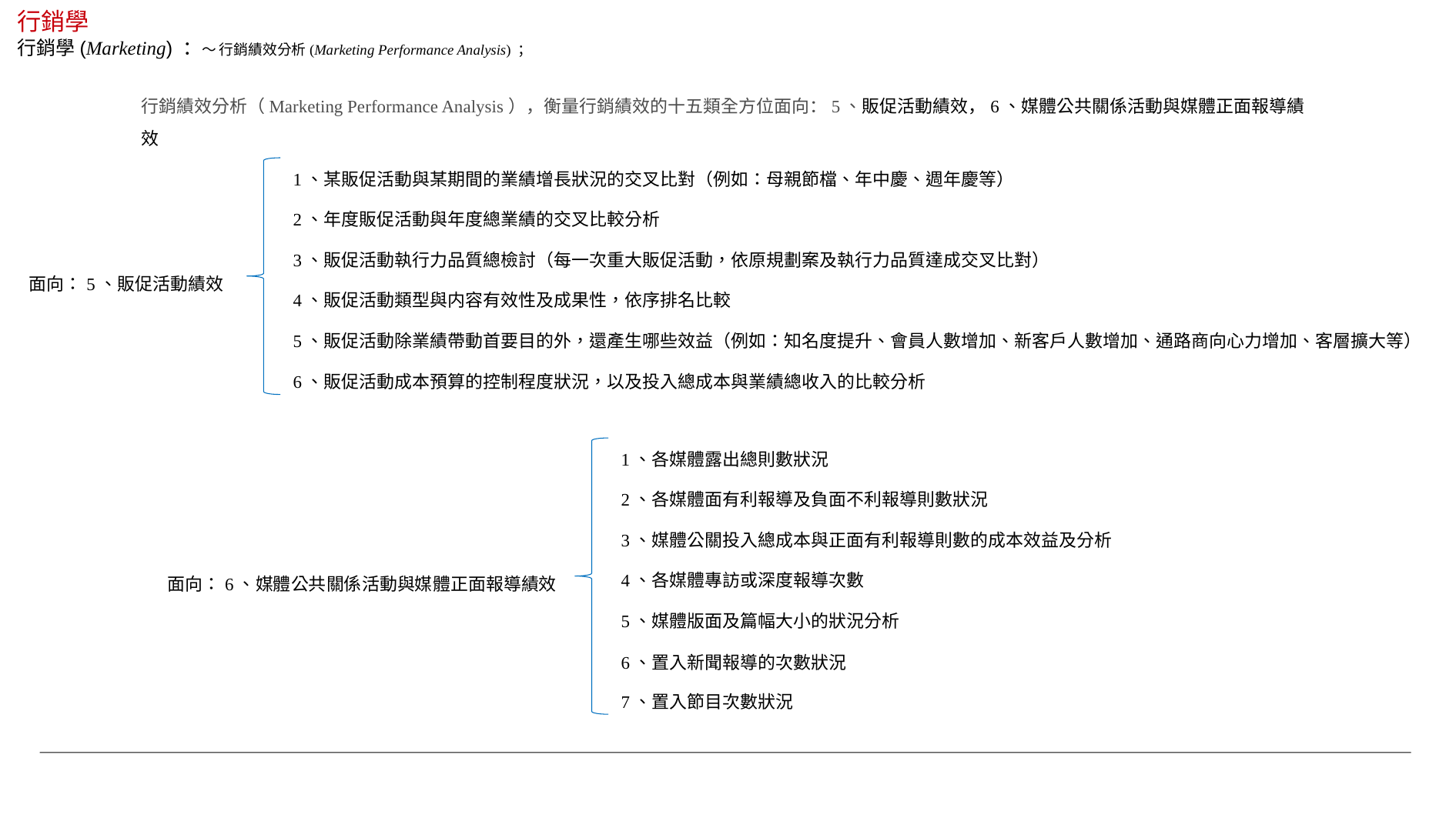

行銷學
行銷學(Marketing) ：～ 行銷績效分析(Marketing Performance Analysis) ；
行銷績效分析（Marketing Performance Analysis），衡量行銷績效的十五類全方位面向：5、販促活動績效，6、媒體公共關係活動與媒體正面報導績效
1、某販促活動與某期間的業績增長狀況的交叉比對（例如：母親節檔、年中慶、週年慶等）

2、年度販促活動與年度總業績的交叉比較分析
3、販促活動執行力品質總檢討（每一次重大販促活動，依原規劃案及執行力品質達成交叉比對）
面向：5、販促活動績效
4、販促活動類型與内容有效性及成果性，依序排名比較
5、販促活動除業績帶動首要目的外，還產生哪些效益（例如：知名度提升、會員人數增加、新客戶人數增加、通路商向心力增加、客層擴大等）
6、販促活動成本預算的控制程度狀況，以及投入總成本與業績總收入的比較分析
1、各媒體露出總則數狀況

2、各媒體面有利報導及負面不利報導則數狀況
3、媒體公關投入總成本與正面有利報導則數的成本效益及分析
4、各媒體專訪或深度報導次數
面向：6、媒體公共關係活動與媒體正面報導績效
5、媒體版面及篇幅大小的狀況分析
6、置入新聞報導的次數狀況
7、置入節目次數狀況